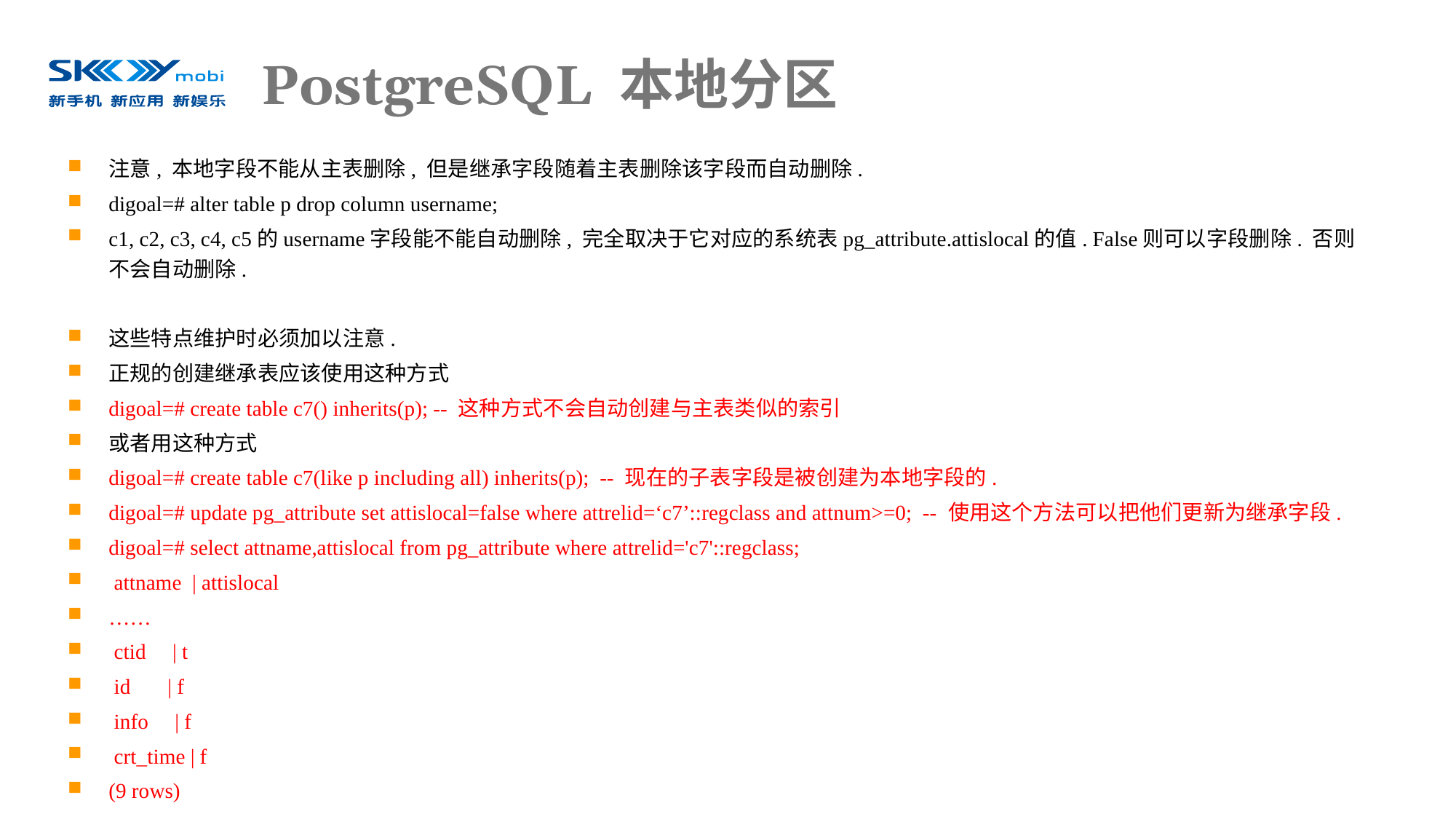

# PostgreSQL 本地分区
注意, 本地字段不能从主表删除, 但是继承字段随着主表删除该字段而自动删除.
digoal=# alter table p drop column username;
c1, c2, c3, c4, c5的username字段能不能自动删除, 完全取决于它对应的系统表pg_attribute.attislocal的值. False则可以字段删除. 否则不会自动删除.

这些特点维护时必须加以注意.
正规的创建继承表应该使用这种方式
digoal=# create table c7() inherits(p); -- 这种方式不会自动创建与主表类似的索引
或者用这种方式
digoal=# create table c7(like p including all) inherits(p);  -- 现在的子表字段是被创建为本地字段的.
digoal=# update pg_attribute set attislocal=false where attrelid=‘c7’::regclass and attnum>=0;  -- 使用这个方法可以把他们更新为继承字段.
digoal=# select attname,attislocal from pg_attribute where attrelid='c7'::regclass;
 attname  | attislocal
……
 ctid     | t
 id       | f
 info     | f
 crt_time | f
(9 rows)